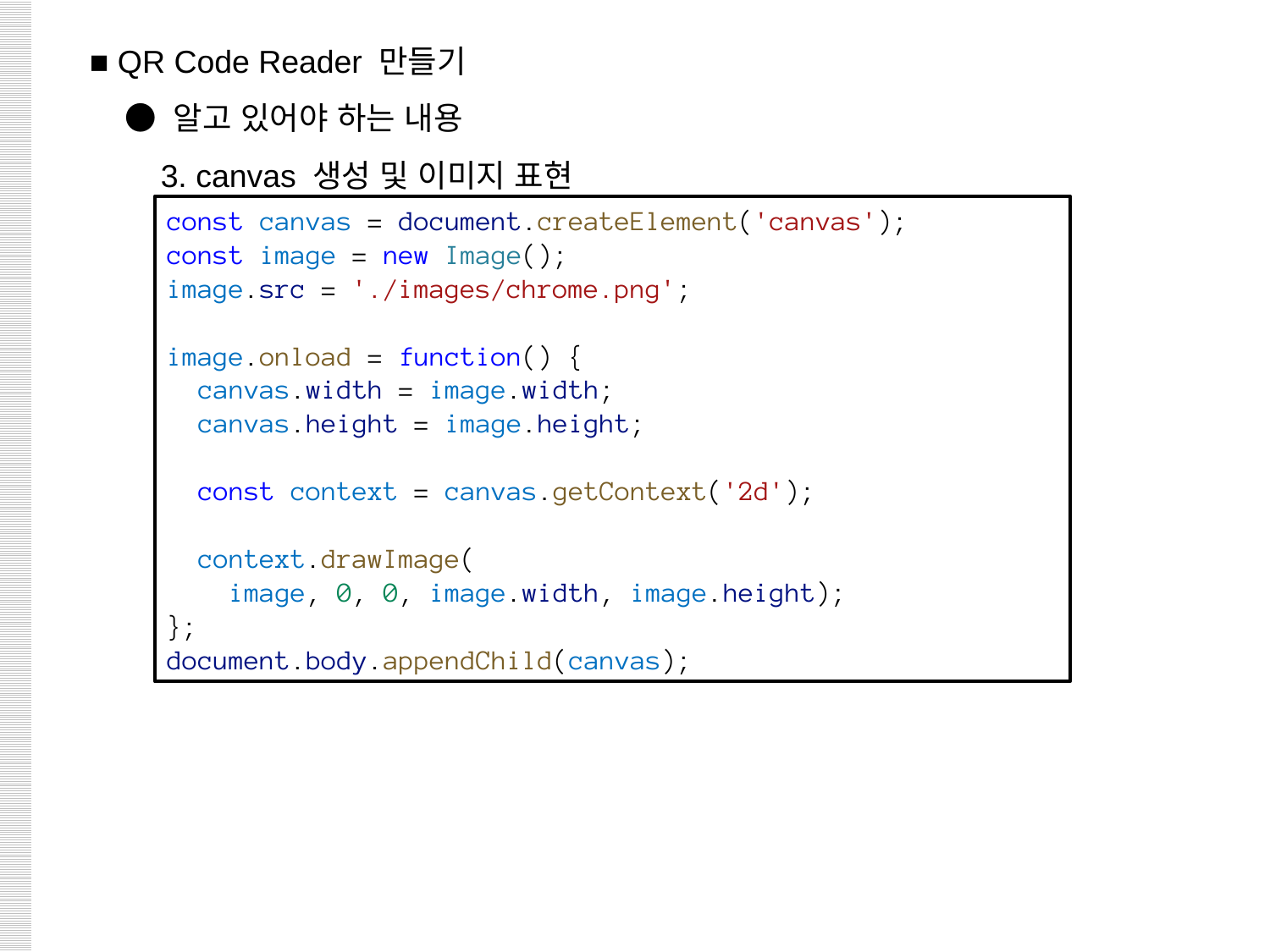

■ QR Code Reader 만들기
    ● 알고 있어야 하는 내용
        3. canvas 생성 및 이미지 표현
const canvas = document.createElement('canvas');
const image = new Image();
image.src = './images/chrome.png';
image.onload = function() {
  canvas.width = image.width;
  canvas.height = image.height;
  const context = canvas.getContext('2d');

  context.drawImage(
    image, 0, 0, image.width, image.height);
};
document.body.appendChild(canvas);